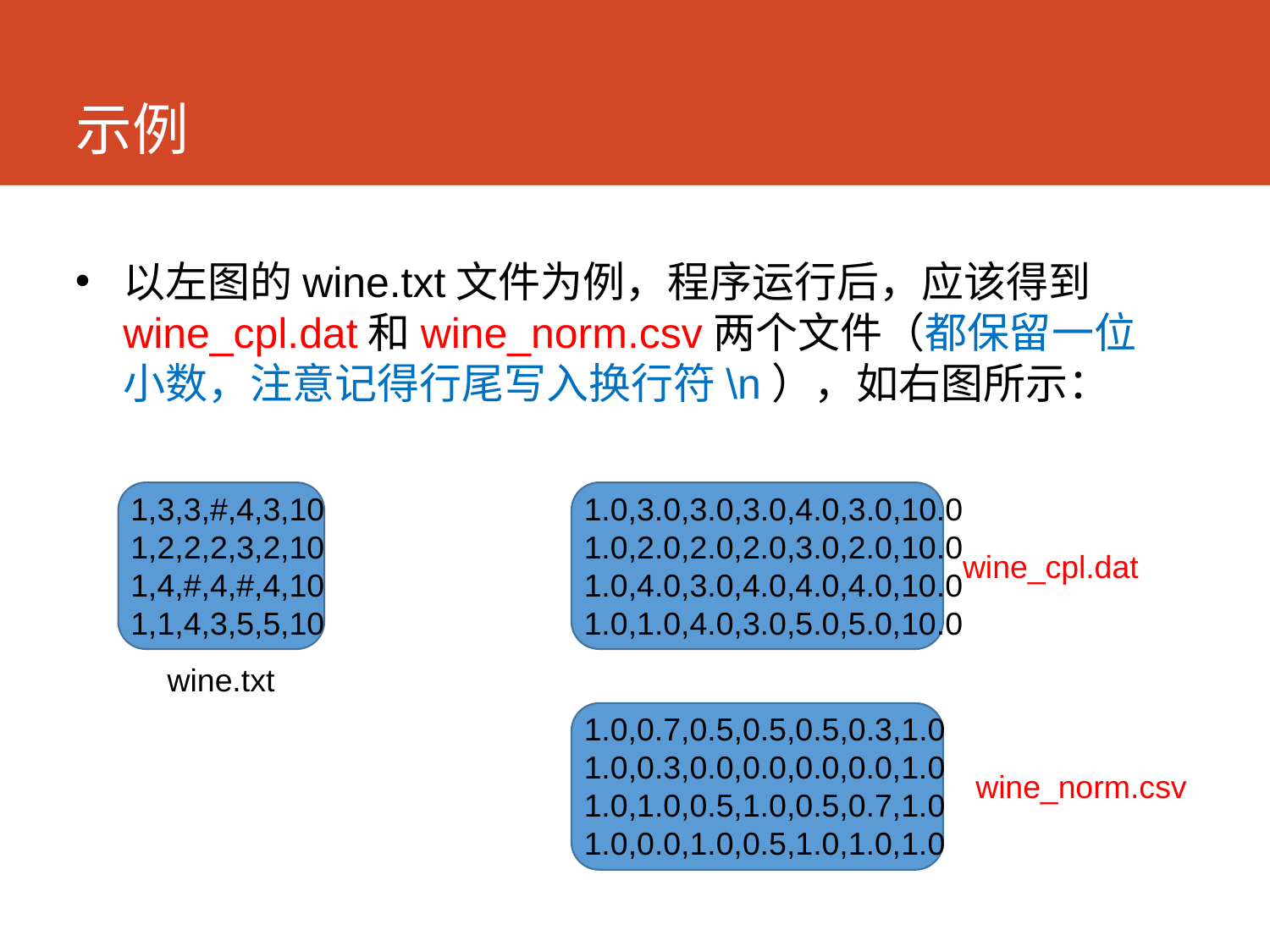

# 示例
以左图的wine.txt文件为例，程序运行后，应该得到wine_cpl.dat和wine_norm.csv两个文件（都保留一位小数，注意记得行尾写入换行符\n），如右图所示：

1.0,3.0,3.0,3.0,4.0,3.0,10.0
1.0,2.0,2.0,2.0,3.0,2.0,10.0
1.0,4.0,3.0,4.0,4.0,4.0,10.0
1.0,1.0,4.0,3.0,5.0,5.0,10.0

1,3,3,#,4,3,10
1,2,2,2,3,2,10
1,4,#,4,#,4,10
1,1,4,3,5,5,10
wine_cpl.dat
wine.txt

1.0,0.7,0.5,0.5,0.5,0.3,1.0
1.0,0.3,0.0,0.0,0.0,0.0,1.0
1.0,1.0,0.5,1.0,0.5,0.7,1.0
1.0,0.0,1.0,0.5,1.0,1.0,1.0
wine_norm.csv